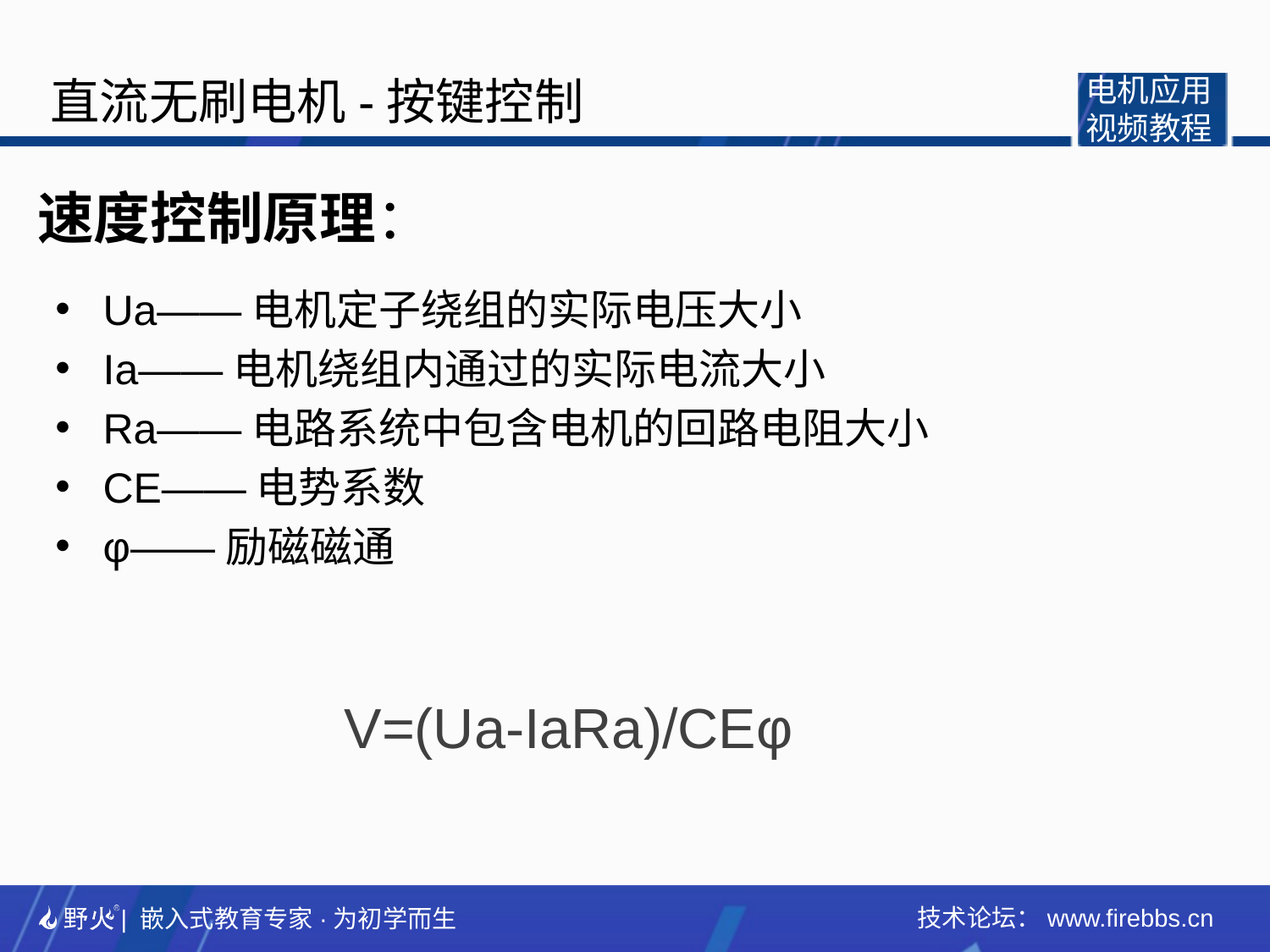

直流无刷电机-按键控制
电机应用
视频教程
速度控制原理：
Ua——电机定子绕组的实际电压大小
Ia——电机绕组内通过的实际电流大小
Ra——电路系统中包含电机的回路电阻大小
CE——电势系数
φ——励磁磁通
V=(Ua-IaRa)/CEφ